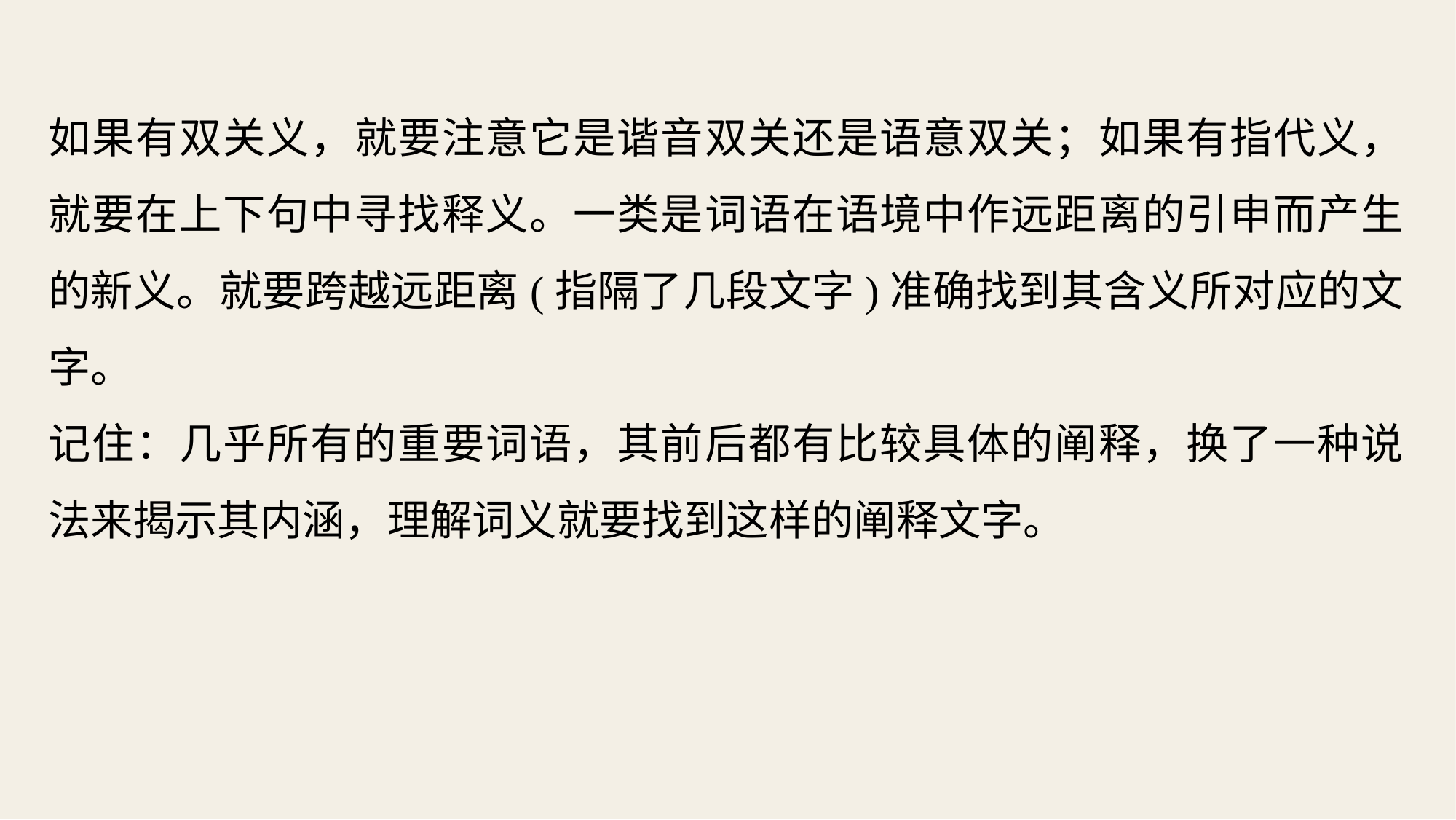

如果有双关义，就要注意它是谐音双关还是语意双关；如果有指代义，就要在上下句中寻找释义。一类是词语在语境中作远距离的引申而产生的新义。就要跨越远距离(指隔了几段文字)准确找到其含义所对应的文字。
记住：几乎所有的重要词语，其前后都有比较具体的阐释，换了一种说法来揭示其内涵，理解词义就要找到这样的阐释文字。